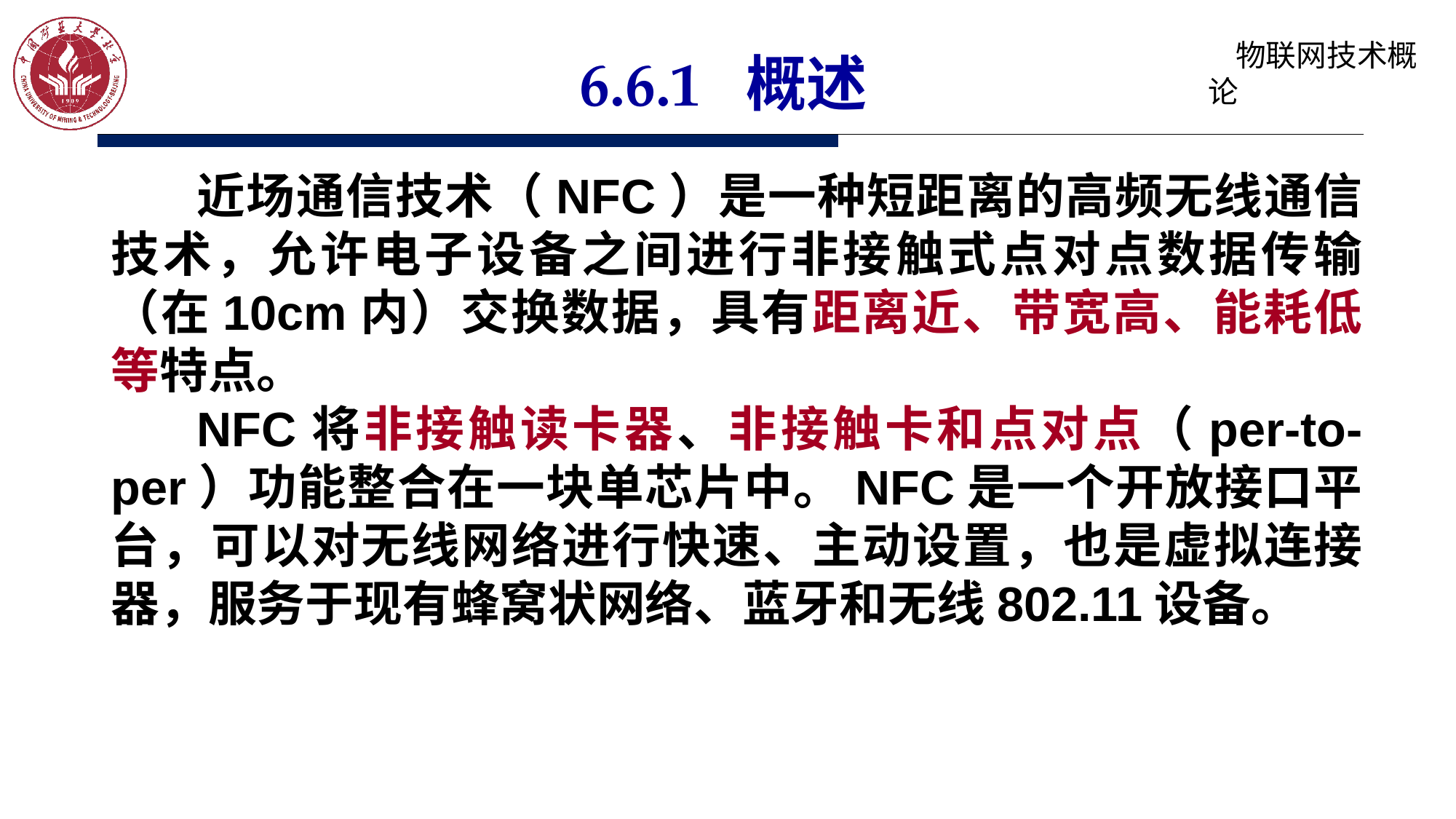

# 6.6.1  概述
近场通信技术（NFC）是一种短距离的高频无线通信技术，允许电子设备之间进行非接触式点对点数据传输（在10cm内）交换数据，具有距离近、带宽高、能耗低等特点。
NFC将非接触读卡器、非接触卡和点对点（per-to-per）功能整合在一块单芯片中。NFC是一个开放接口平台，可以对无线网络进行快速、主动设置，也是虚拟连接器，服务于现有蜂窝状网络、蓝牙和无线802.11设备。